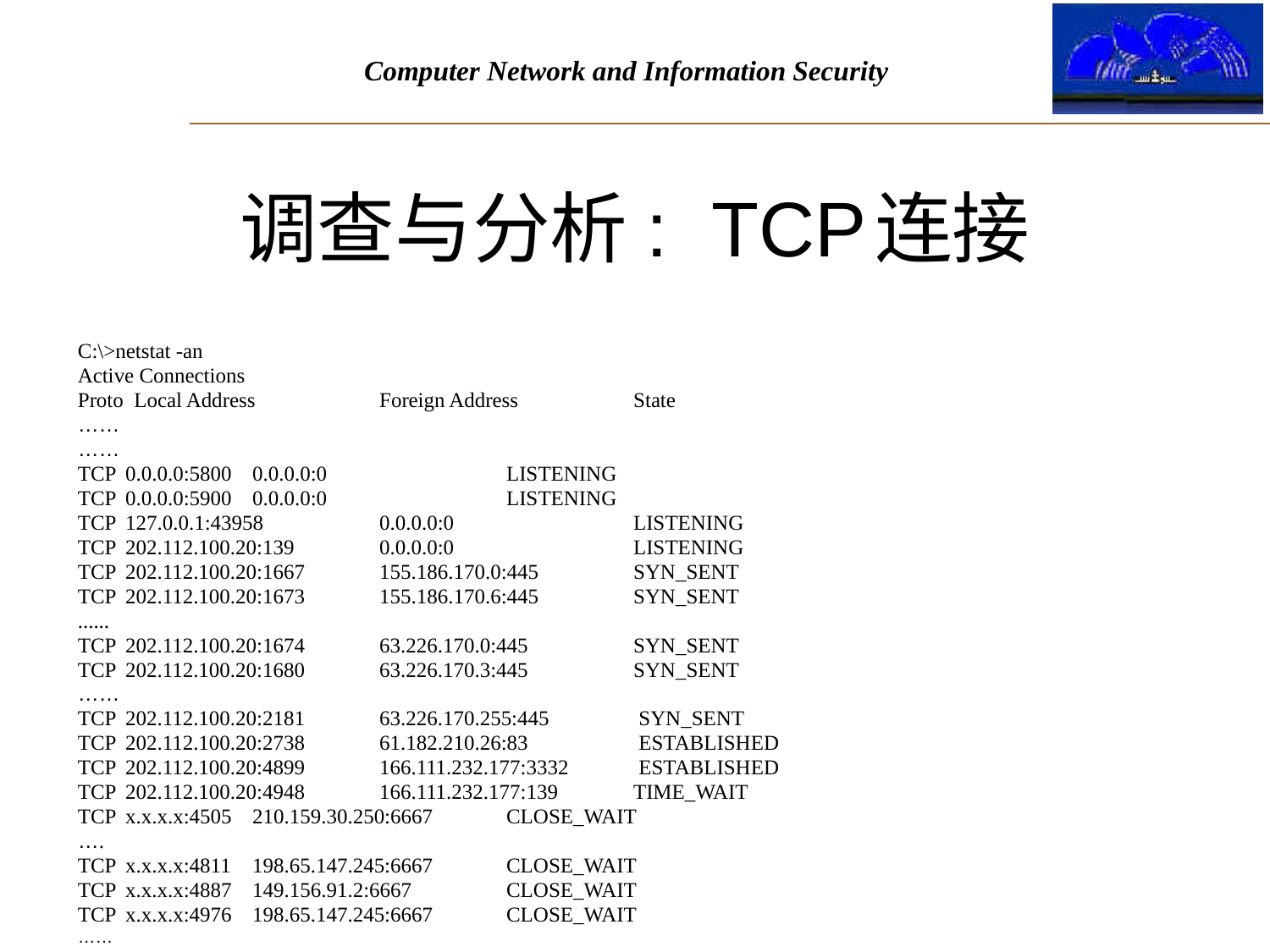

# 调查与分析:  TCP	连接
C:\>netstat -an
Active Connections
Proto  Local Address	Foreign Address	State
……
……
TCP	0.0.0.0:5800	0.0.0.0:0		LISTENING
TCP	0.0.0.0:5900	0.0.0.0:0		LISTENING
TCP	127.0.0.1:43958	0.0.0.0:0		LISTENING
TCP	202.112.100.20:139	0.0.0.0:0		LISTENING
TCP	202.112.100.20:1667	155.186.170.0:445	SYN_SENT
TCP	202.112.100.20:1673	155.186.170.6:445	SYN_SENT
......
TCP	202.112.100.20:1674	63.226.170.0:445	SYN_SENT
TCP	202.112.100.20:1680	63.226.170.3:445	SYN_SENT
……
TCP	202.112.100.20:2181	63.226.170.255:445	 SYN_SENT
TCP	202.112.100.20:2738	61.182.210.26:83	 ESTABLISHED
TCP	202.112.100.20:4899	166.111.232.177:3332	 ESTABLISHED
TCP	202.112.100.20:4948	166.111.232.177:139	TIME_WAIT
TCP	x.x.x.x:4505	210.159.30.250:6667	CLOSE_WAIT
….
TCP	x.x.x.x:4811	198.65.147.245:6667	CLOSE_WAIT
TCP	x.x.x.x:4887	149.156.91.2:6667	CLOSE_WAIT
TCP	x.x.x.x:4976	198.65.147.245:6667	CLOSE_WAIT
……